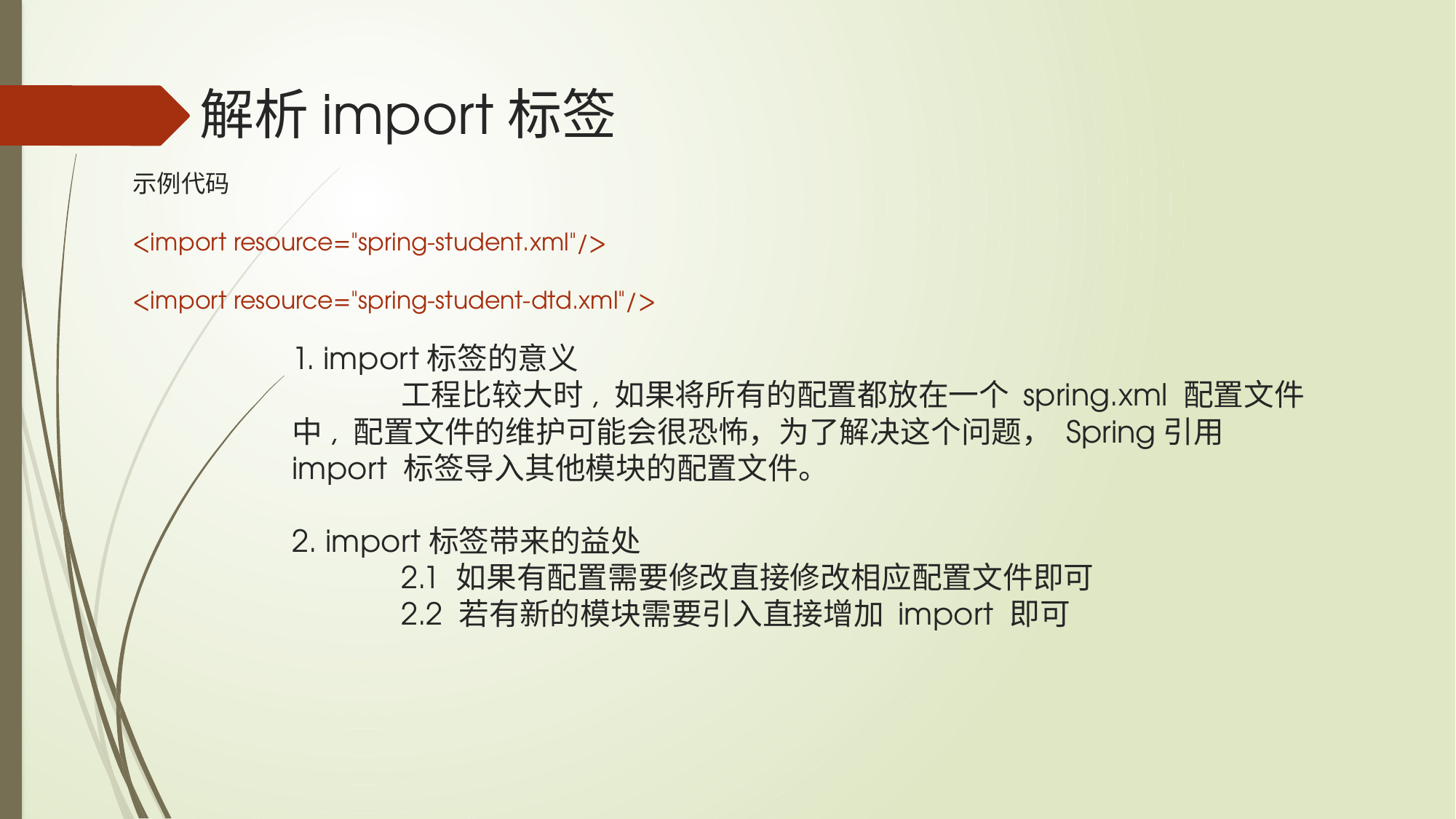

解析import标签
示例代码

<import resource="spring-student.xml"/>

<import resource="spring-student-dtd.xml"/>
1. import标签的意义
	工程比较大时, 如果将所有的配置都放在一个 spring.xml 配置文件中, 配置文件的维护可能会很恐怖，为了解决这个问题， Spring引用import 标签导入其他模块的配置文件。

2. import标签带来的益处
	2.1 如果有配置需要修改直接修改相应配置文件即可
	2.2 若有新的模块需要引入直接增加 import 即可